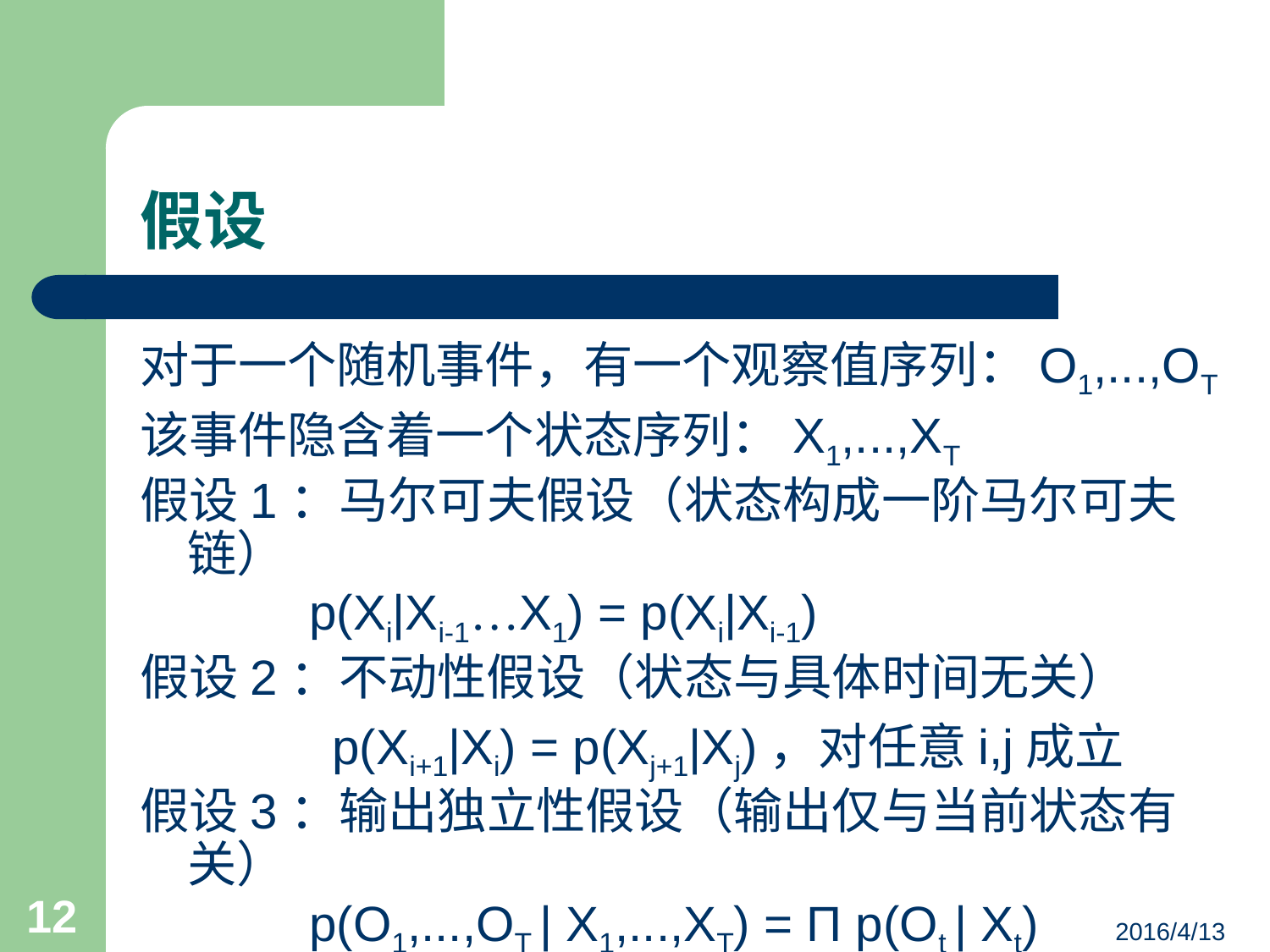

# 假设
对于一个随机事件，有一个观察值序列：O1,...,OT
该事件隐含着一个状态序列：X1,...,XT
假设1：马尔可夫假设（状态构成一阶马尔可夫链）
          p(Xi|Xi-1…X1) = p(Xi|Xi-1)
假设2：不动性假设（状态与具体时间无关）
              p(Xi+1|Xi) = p(Xj+1|Xj)，对任意i,j成立
假设3：输出独立性假设（输出仅与当前状态有关）
          p(O1,...,OT | X1,...,XT) = Π p(Ot | Xt)
12
2016/4/13